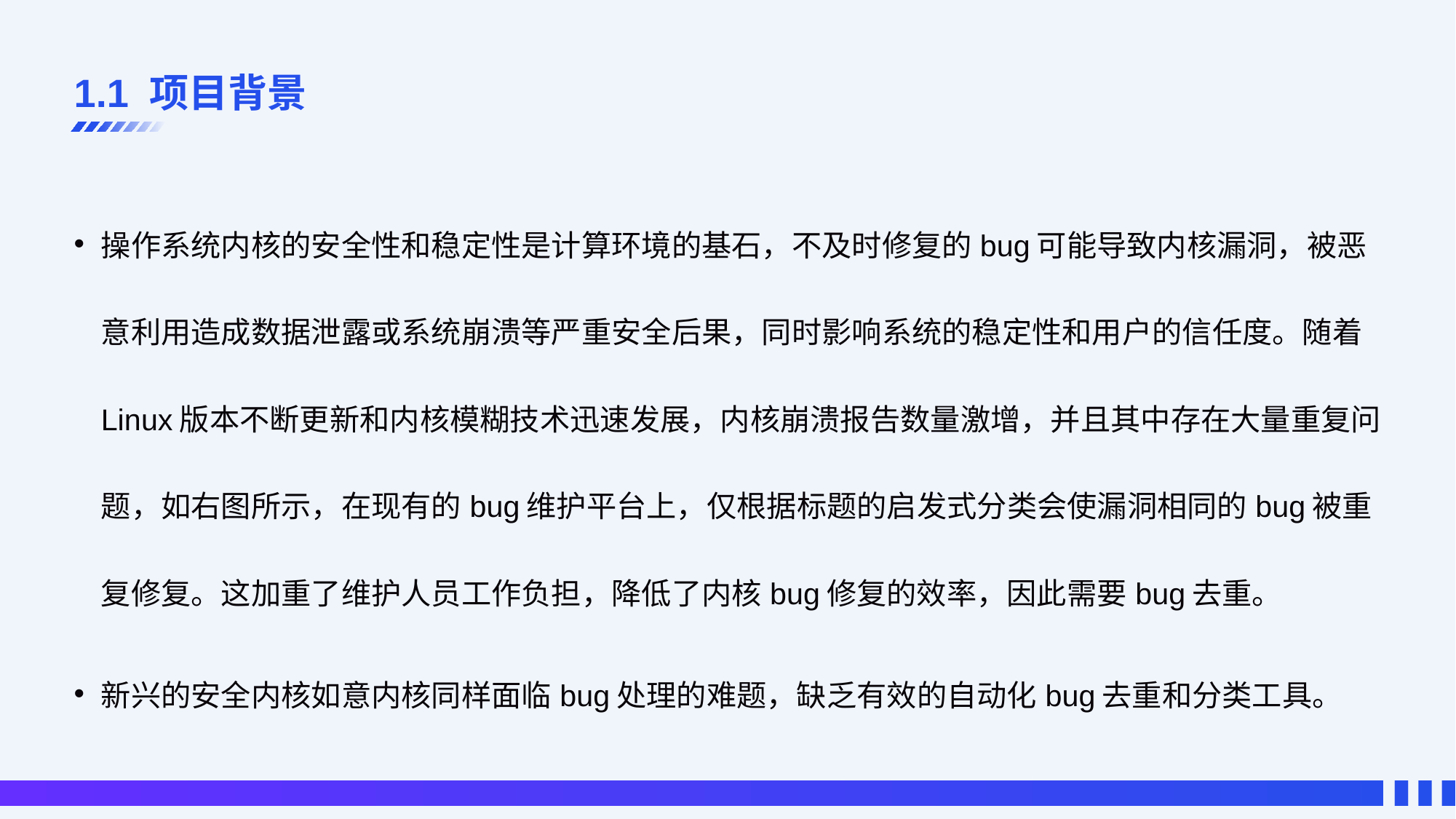

# 1.1 项目背景
操作系统内核的安全性和稳定性是计算环境的基石，不及时修复的bug可能导致内核漏洞，被恶意利用造成数据泄露或系统崩溃等严重安全后果，同时影响系统的稳定性和用户的信任度。随着Linux版本不断更新和内核模糊技术迅速发展，内核崩溃报告数量激增，并且其中存在大量重复问题，如右图所示，在现有的bug维护平台上，仅根据标题的启发式分类会使漏洞相同的bug被重复修复。这加重了维护人员工作负担，降低了内核bug修复的效率，因此需要bug去重。
新兴的安全内核如意内核同样面临bug处理的难题，缺乏有效的自动化bug去重和分类工具。